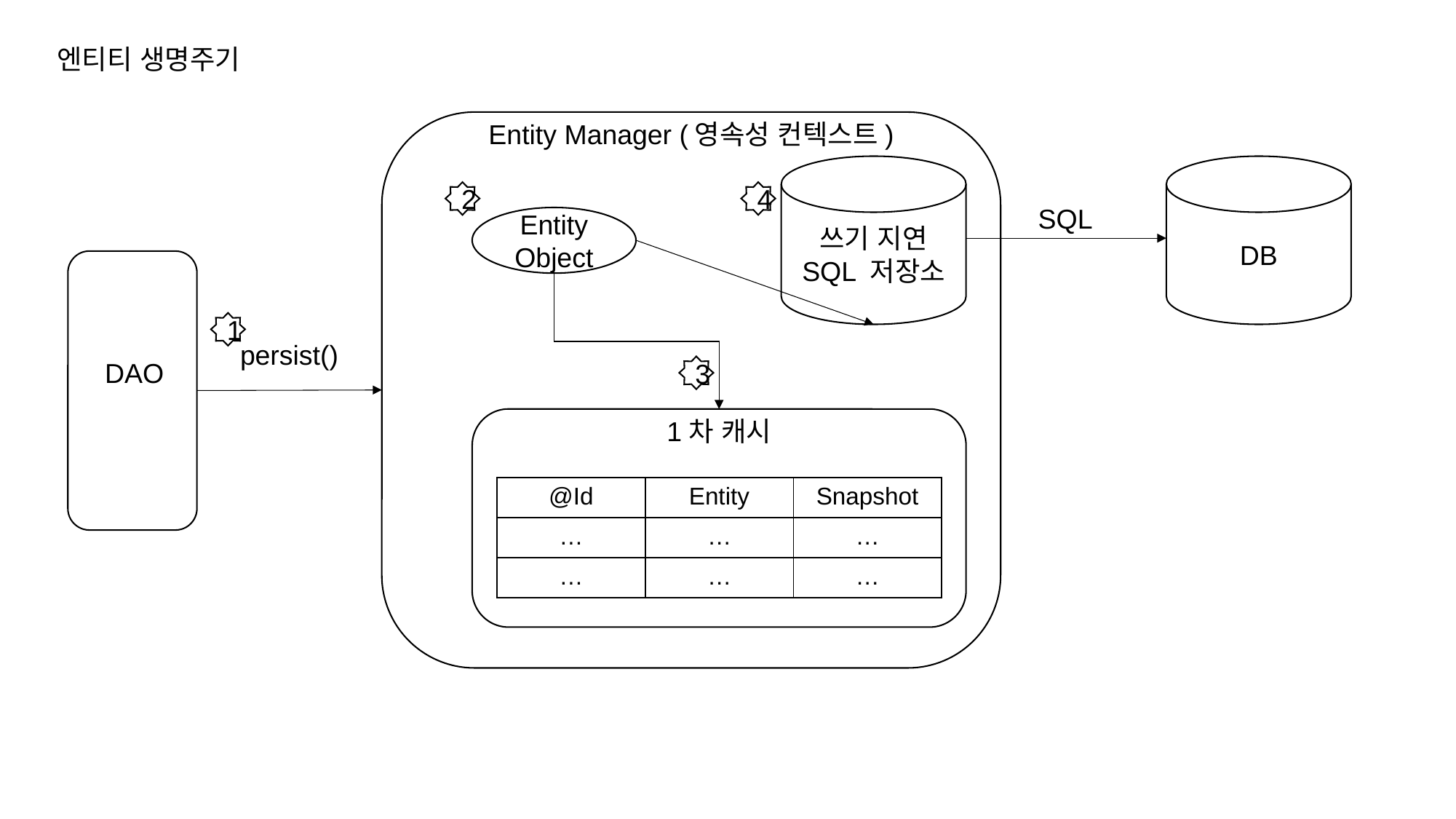

엔티티 생명주기

Entity Manager (영속성 컨텍스트)
쓰기 지연
SQL 저장소
DB
2
4
SQL
Entity
Object

1
persist()
DAO
3

1차 캐시
| @Id | Entity | Snapshot |
| --- | --- | --- |
| … | … | … |
| … | … | … |